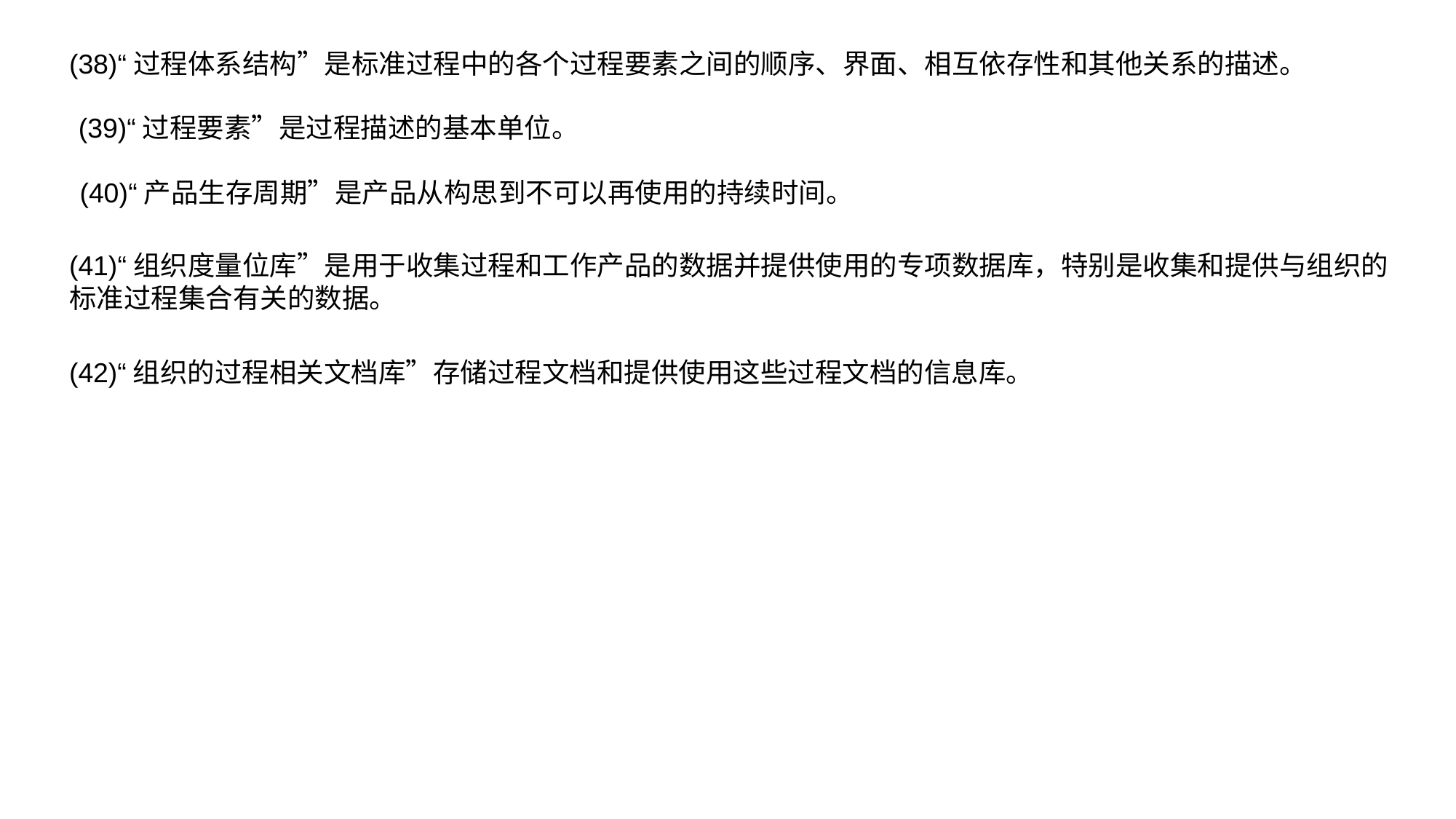

(38)“过程体系结构”是标准过程中的各个过程要素之间的顺序、界面、相互依存性和其他关系的描述。
(39)“过程要素”是过程描述的基本单位。
(40)“产品生存周期”是产品从构思到不可以再使用的持续时间。
(41)“组织度量位库”是用于收集过程和工作产品的数据并提供使用的专项数据库，特别是收集和提供与组织的标准过程集合有关的数据。
(42)“组织的过程相关文档库”存储过程文档和提供使用这些过程文档的信息库。